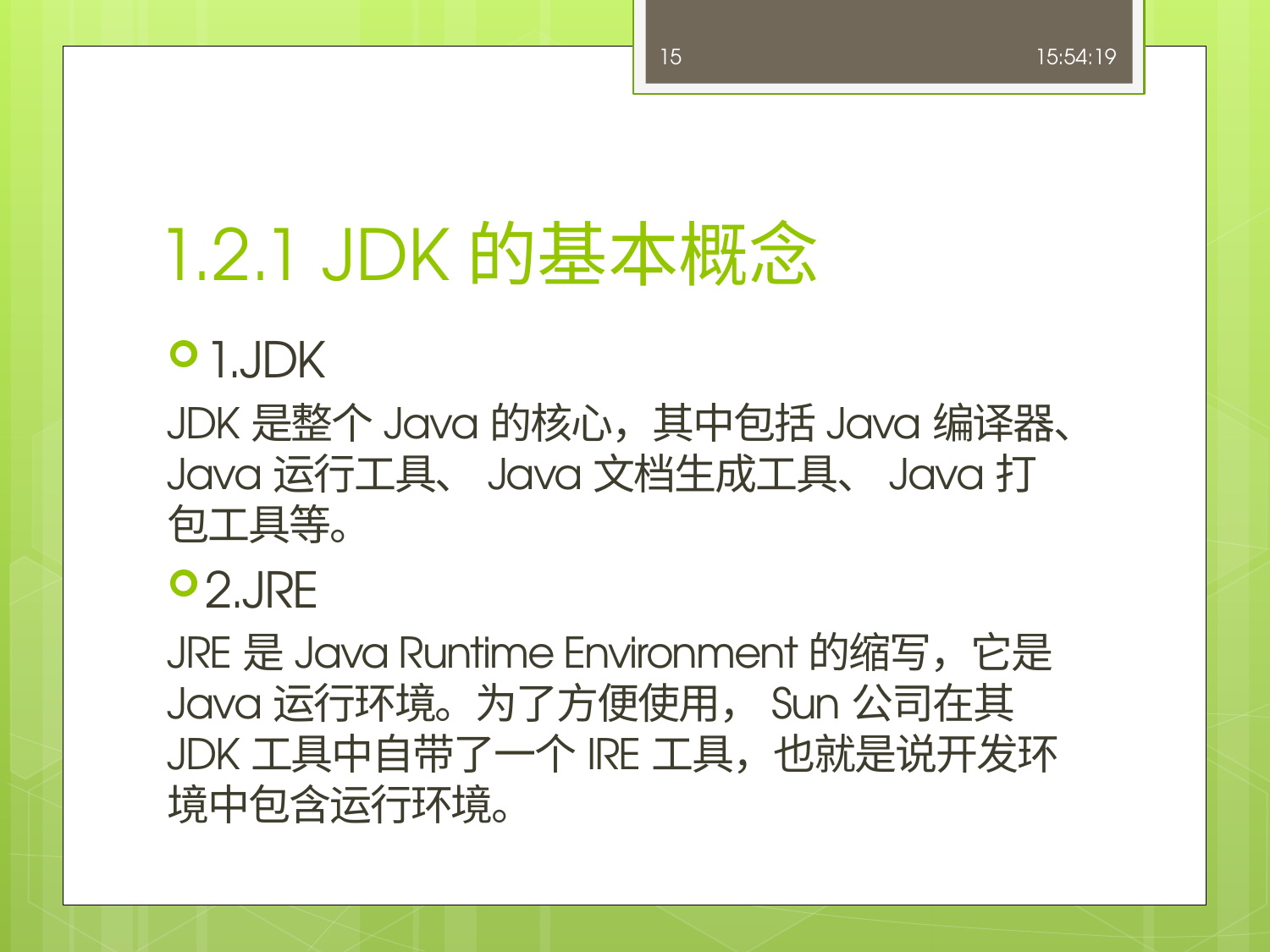

15
15:54:19
# 1.2.1 JDK的基本概念
1.JDK
JDK是整个Java的核心，其中包括Java编译器、Java运行工具、Java文档生成工具、Java打包工具等。
2.JRE
JRE是Java Runtime Environment的缩写，它是Java运行环境。为了方便使用，Sun公司在其JDK工具中自带了一个IRE工具，也就是说开发环境中包含运行环境。